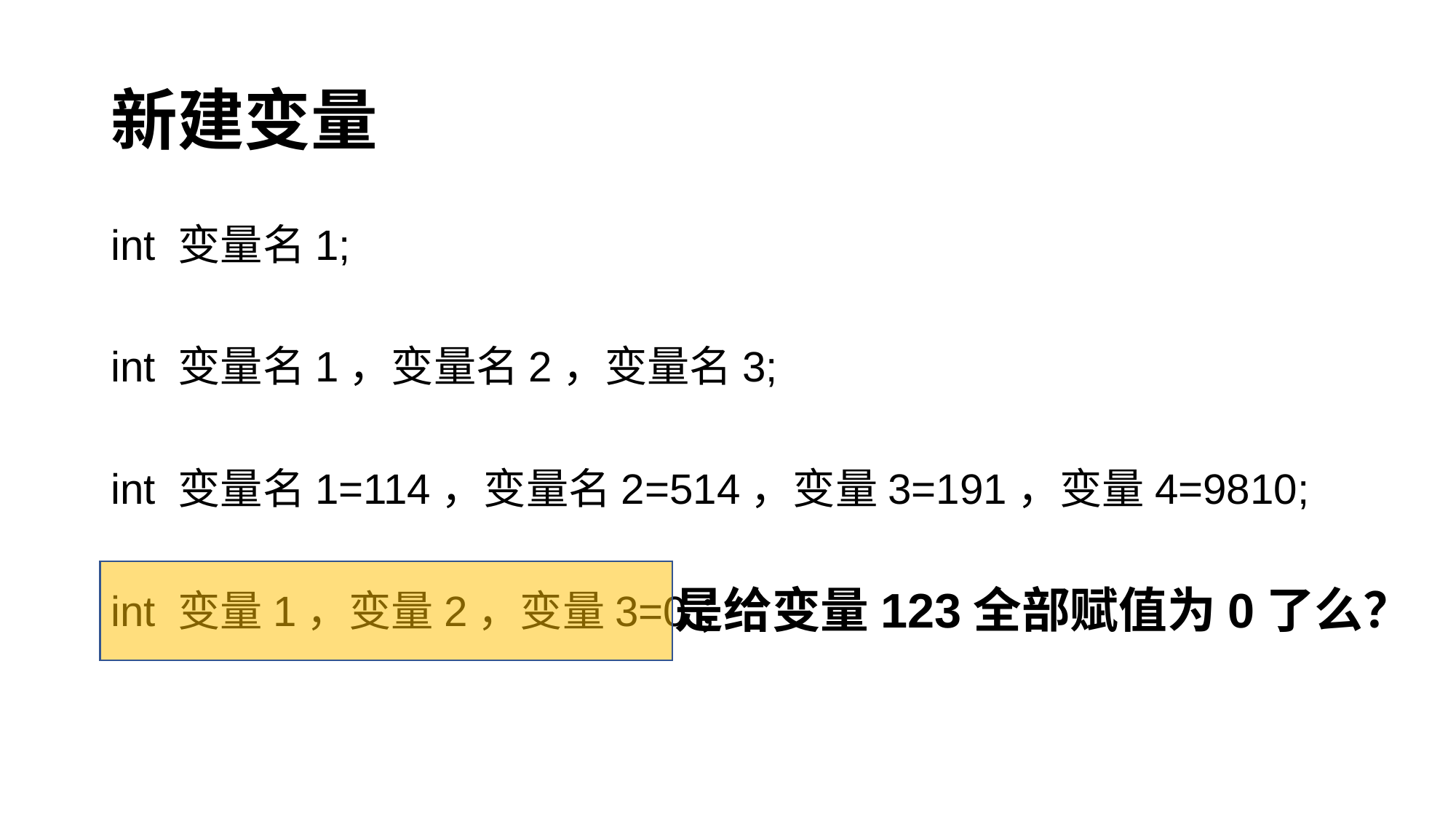

# 新建变量
int 变量名1;

int 变量名1，变量名2，变量名3;

int 变量名1=114，变量名2=514，变量3=191，变量4=9810;

int 变量1，变量2，变量3=0；

是给变量123全部赋值为0了么？